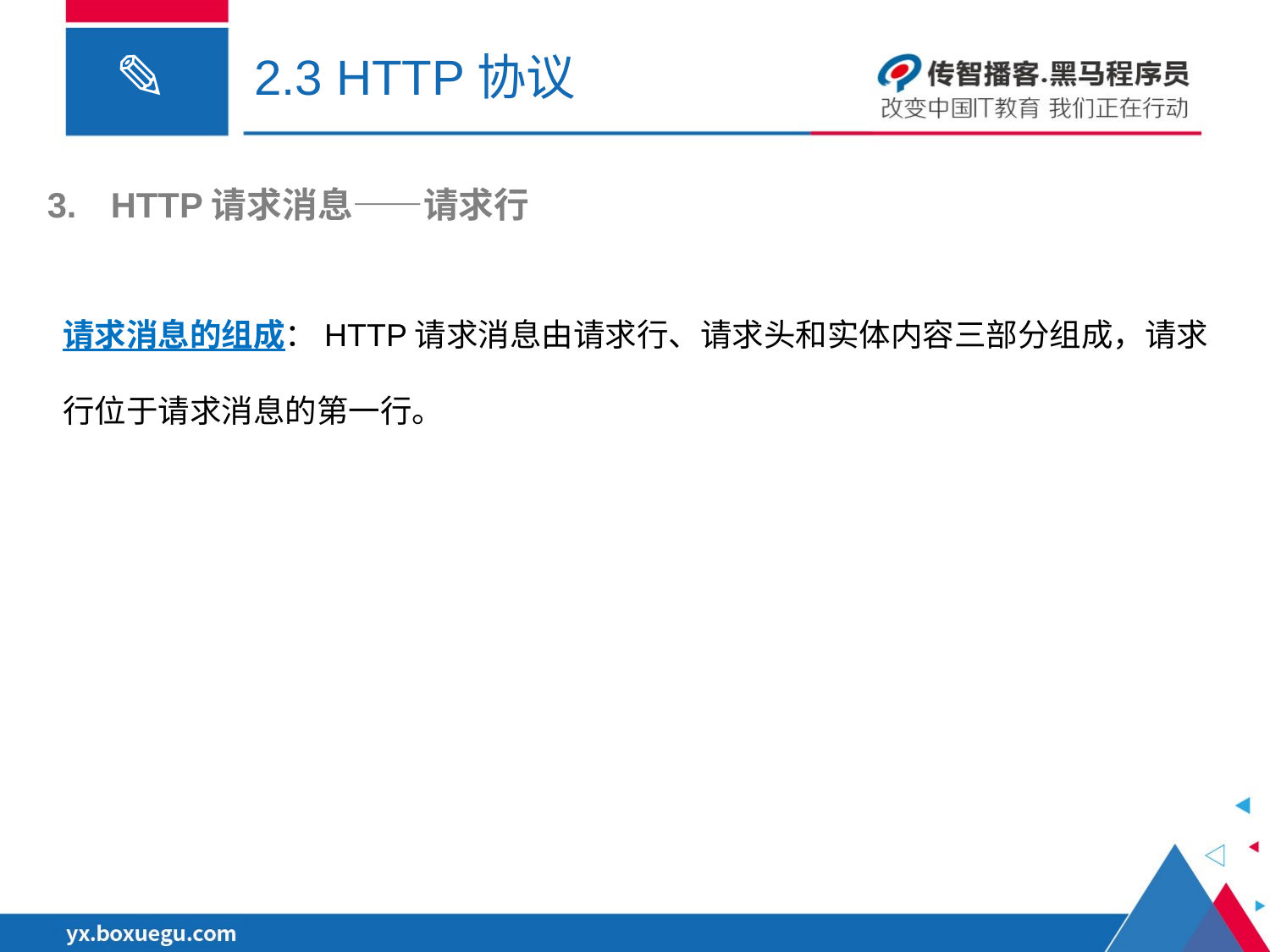

# 2.3 HTTP协议
HTTP请求消息——请求行
请求消息的组成：HTTP请求消息由请求行、请求头和实体内容三部分组成，请求行位于请求消息的第一行。